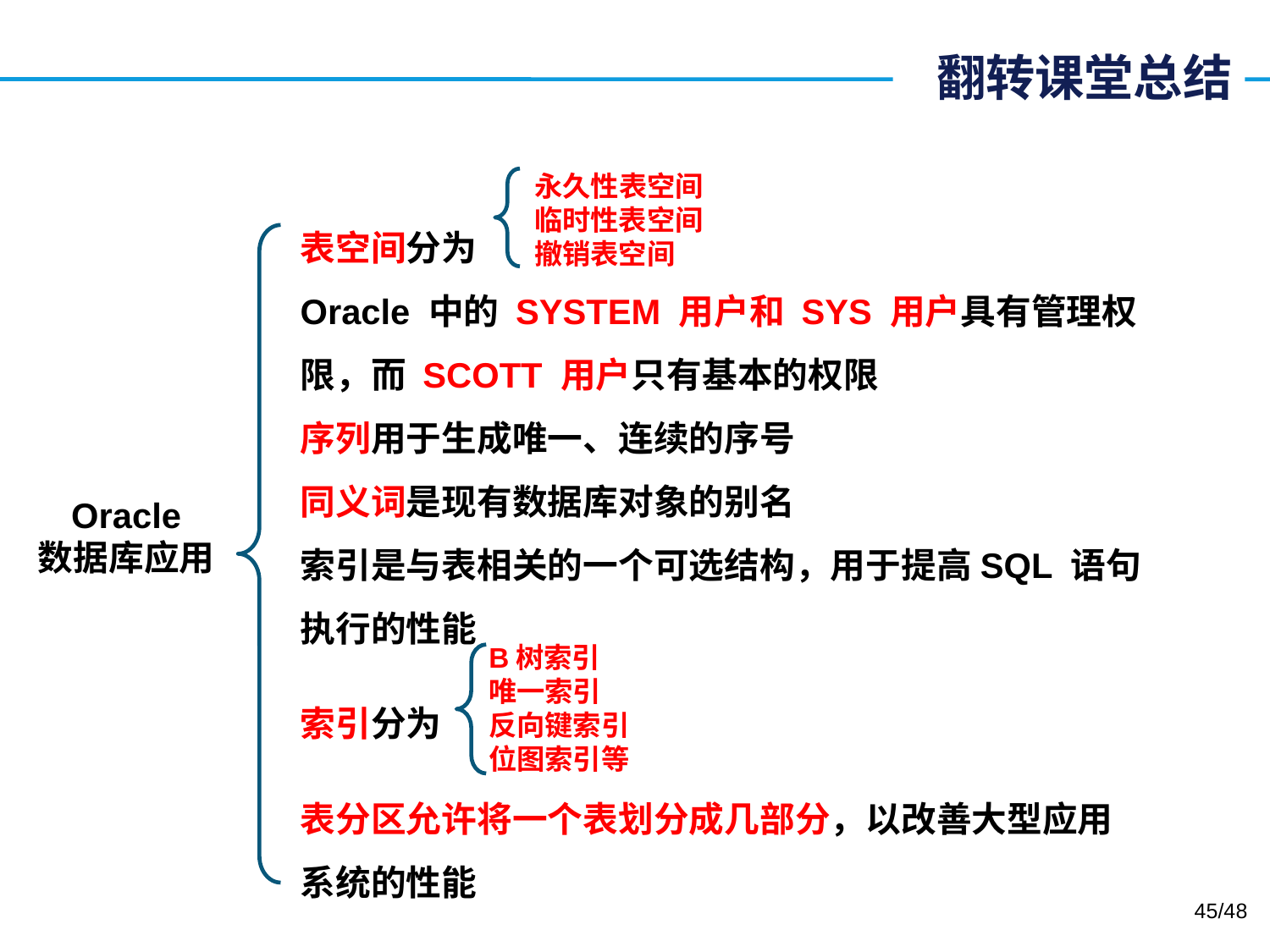

# 翻转课堂总结
永久性表空间
临时性表空间
撤销表空间

表空间分为
Oracle 中的 SYSTEM 用户和 SYS 用户具有管理权限，而 SCOTT 用户只有基本的权限
序列用于生成唯一、连续的序号
同义词是现有数据库对象的别名
索引是与表相关的一个可选结构，用于提高SQL 语句执行的性能

索引分为

表分区允许将一个表划分成几部分，以改善大型应用系统的性能

Oracle
数据库应用
B树索引
唯一索引
反向键索引
位图索引等

45/48